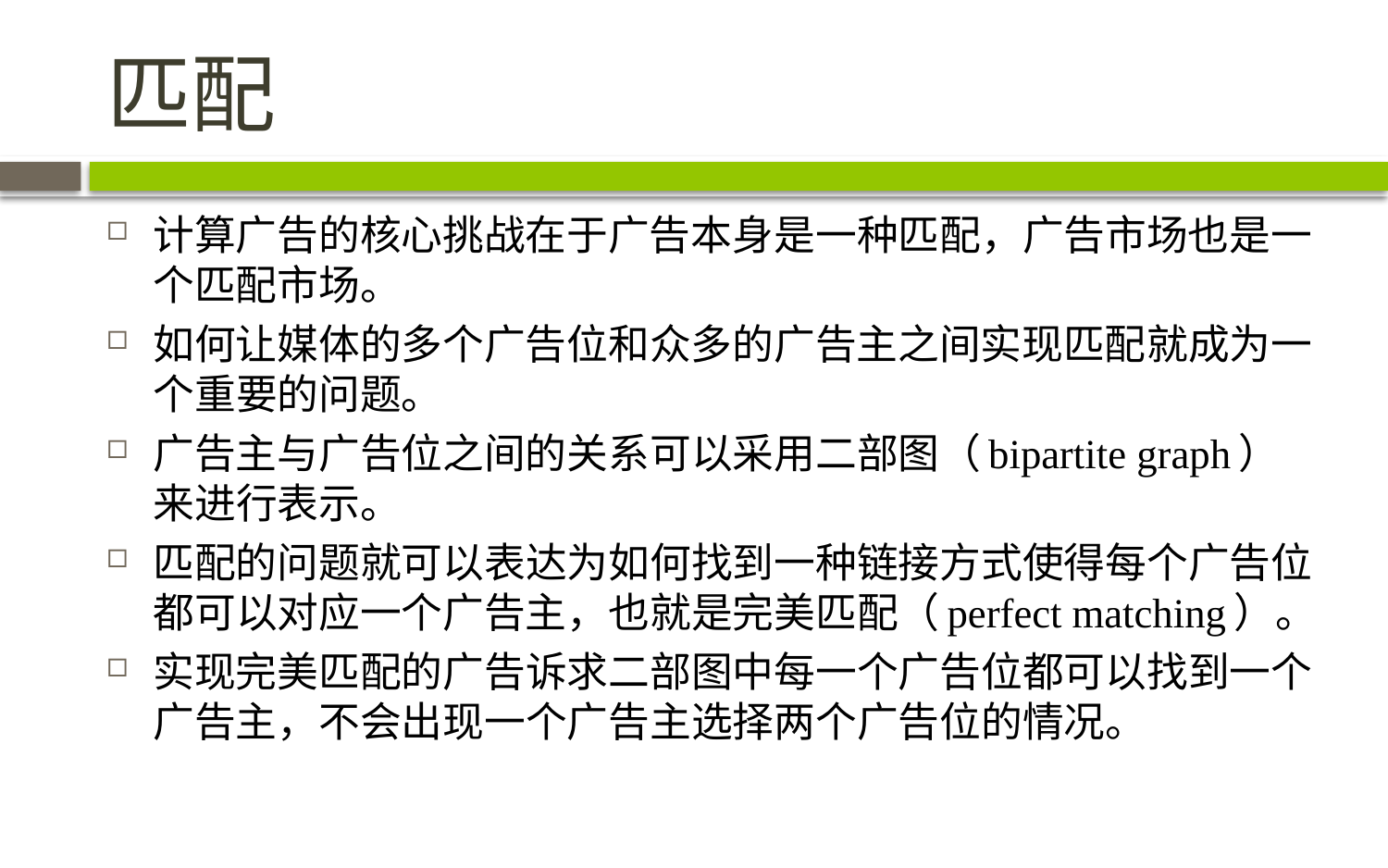

# 匹配
计算广告的核心挑战在于广告本身是一种匹配，广告市场也是一个匹配市场。
如何让媒体的多个广告位和众多的广告主之间实现匹配就成为一个重要的问题。
广告主与广告位之间的关系可以采用二部图（bipartite graph）来进行表示。
匹配的问题就可以表达为如何找到一种链接方式使得每个广告位都可以对应一个广告主，也就是完美匹配（perfect matching）。
实现完美匹配的广告诉求二部图中每一个广告位都可以找到一个广告主，不会出现一个广告主选择两个广告位的情况。